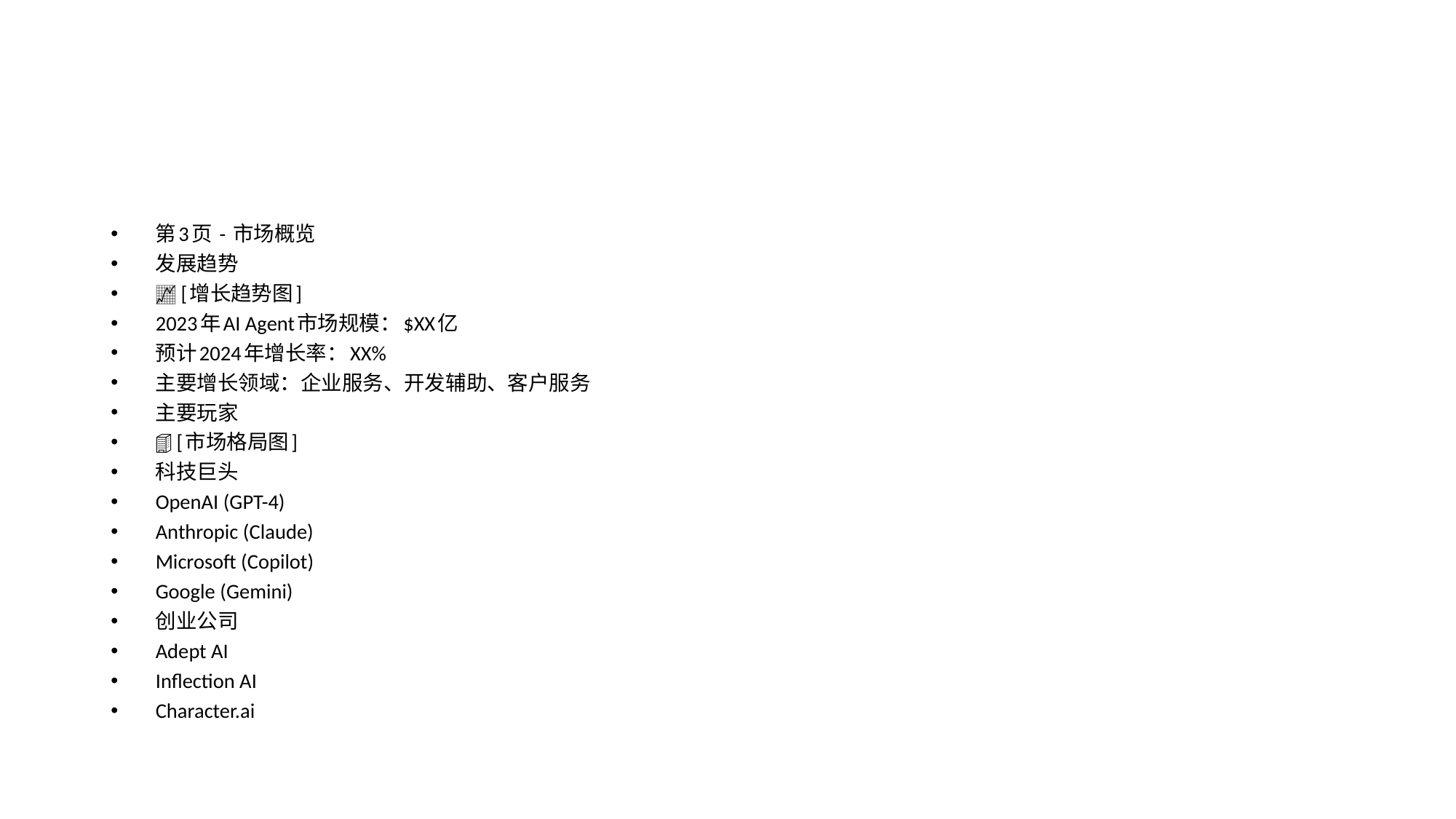

#
第3页 - 市场概览
发展趋势
📈 [增长趋势图]
2023年AI Agent市场规模：$XX亿
预计2024年增长率：XX%
主要增长领域：企业服务、开发辅助、客户服务
主要玩家
🏢 [市场格局图]
科技巨头
OpenAI (GPT-4)
Anthropic (Claude)
Microsoft (Copilot)
Google (Gemini)
创业公司
Adept AI
Inflection AI
Character.ai